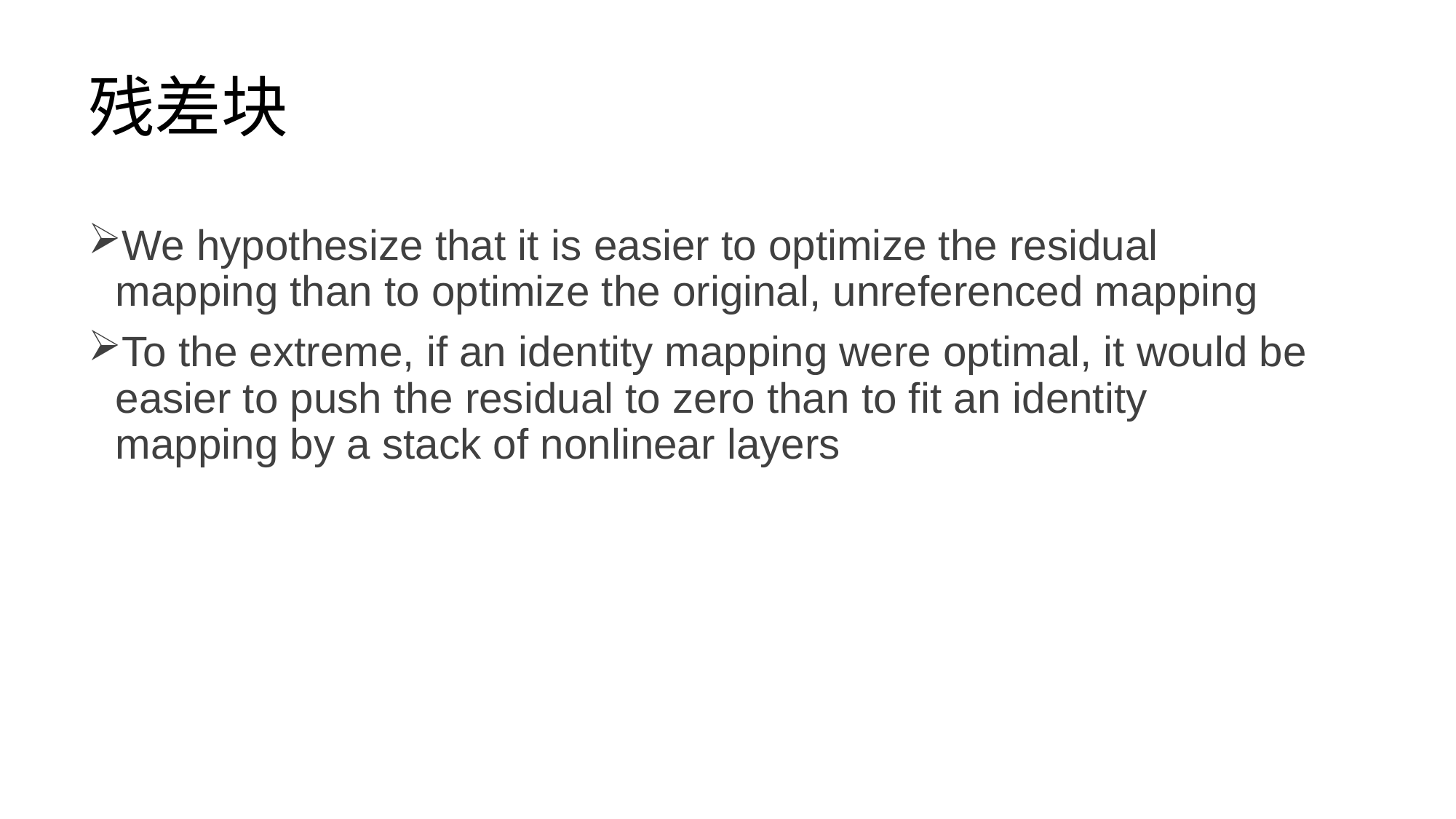

# 残差块
We hypothesize that it is easier to optimize the residual mapping than to optimize the original, unreferenced mapping
To the extreme, if an identity mapping were optimal, it would be easier to push the residual to zero than to fit an identity mapping by a stack of nonlinear layers